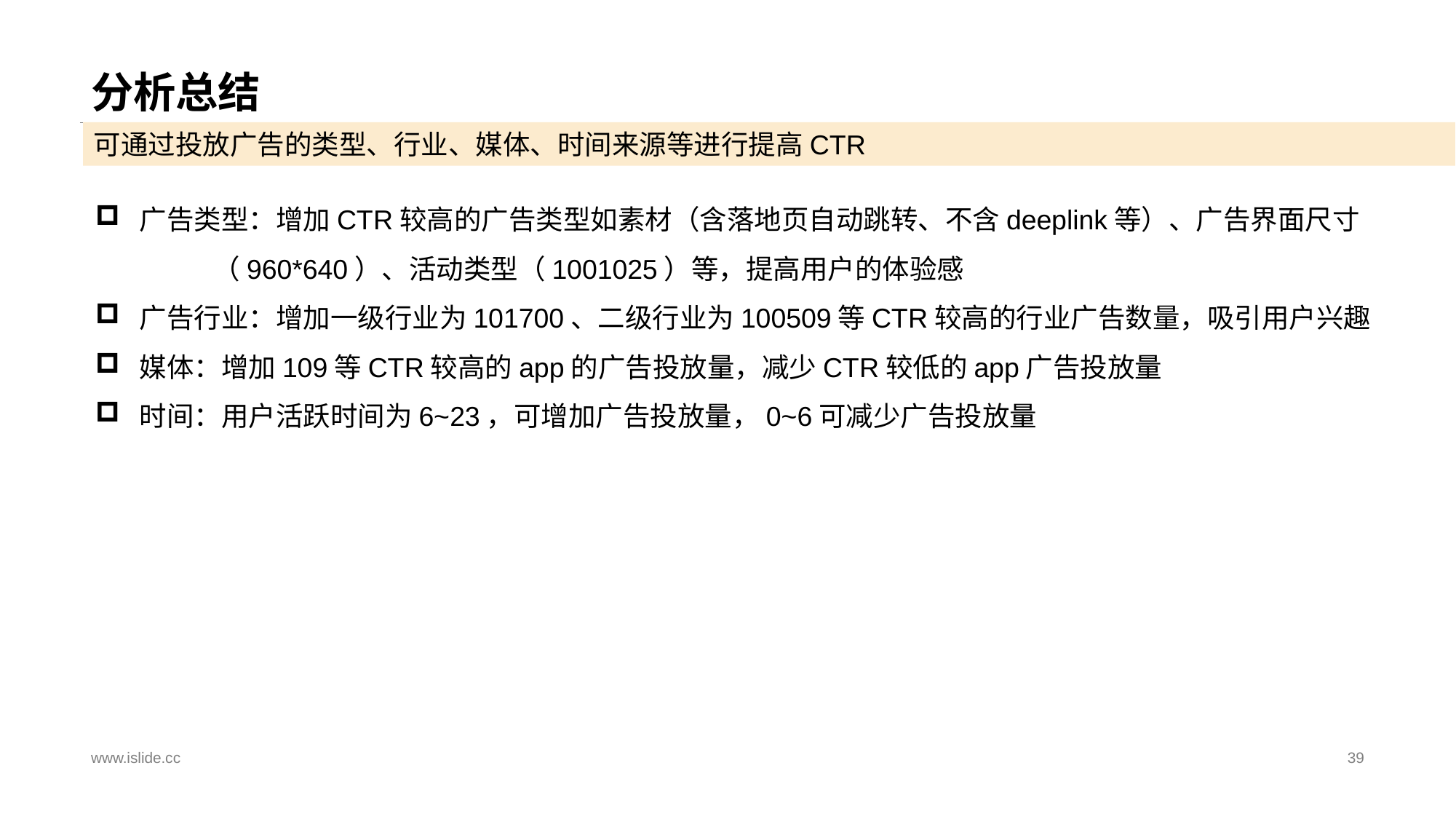

# 分析总结
可通过投放广告的类型、行业、媒体、时间来源等进行提高CTR
  广告类型：增加CTR较高的广告类型如素材（含落地页自动跳转、不含deeplink等）、广告界面尺寸                       （960*640）、活动类型（1001025）等，提高用户的体验感
  广告行业：增加一级行业为101700、二级行业为100509等CTR较高的行业广告数量，吸引用户兴趣
  媒体：增加109等CTR较高的app的广告投放量，减少CTR较低的app广告投放量
  时间：用户活跃时间为6~23，可增加广告投放量，0~6可减少广告投放量
www.islide.cc
39